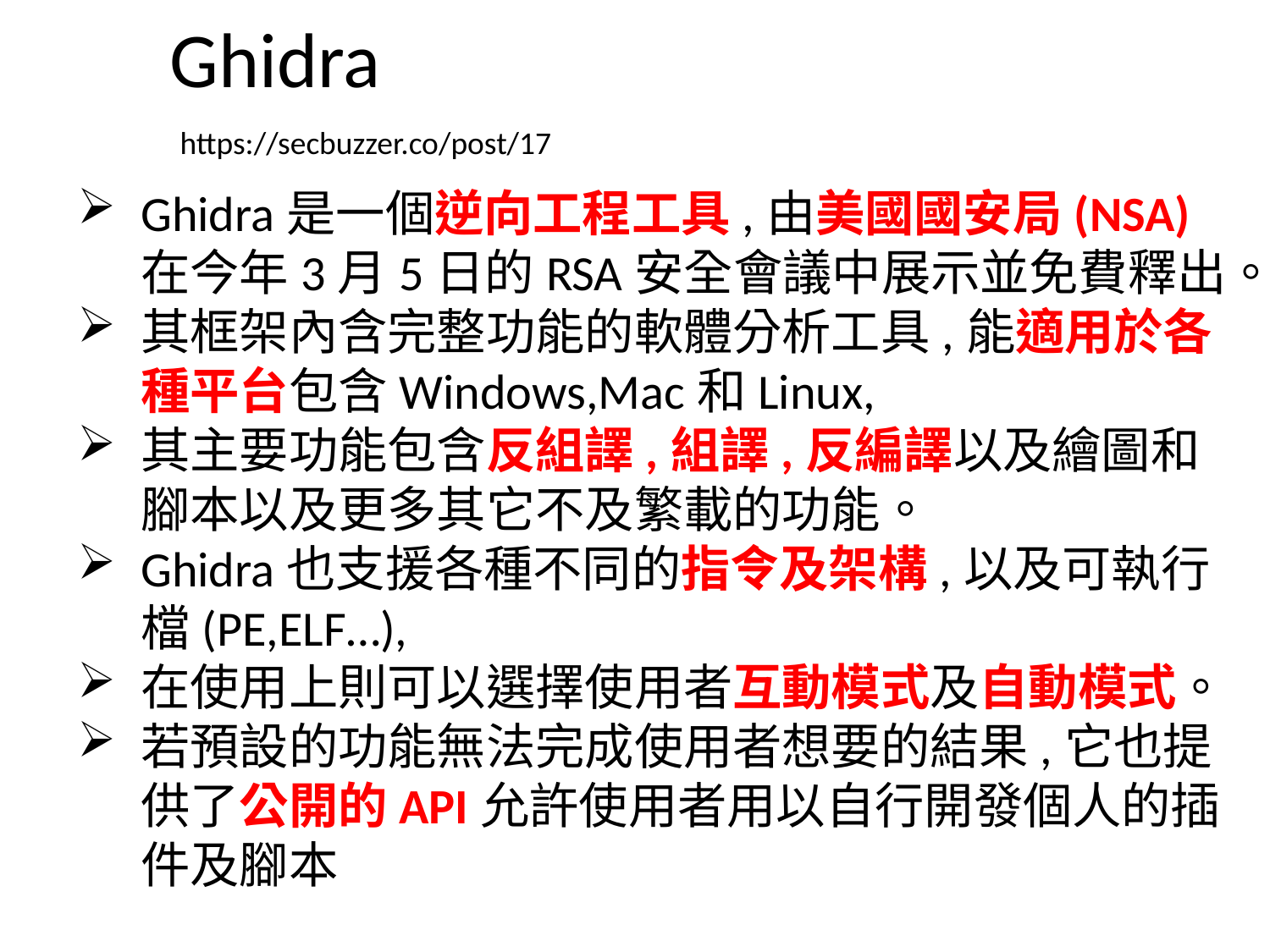

# Ghidra
https://secbuzzer.co/post/17
Ghidra是一個逆向工程工具,由美國國安局(NSA)在今年3月5日的RSA安全會議中展示並免費釋出。
其框架內含完整功能的軟體分析工具,能適用於各種平台包含Windows,Mac和Linux,
其主要功能包含反組譯,組譯,反編譯以及繪圖和腳本以及更多其它不及繁載的功能。
Ghidra也支援各種不同的指令及架構,以及可執行檔(PE,ELF…),
在使用上則可以選擇使用者互動模式及自動模式。
若預設的功能無法完成使用者想要的結果,它也提供了公開的API允許使用者用以自行開發個人的插件及腳本